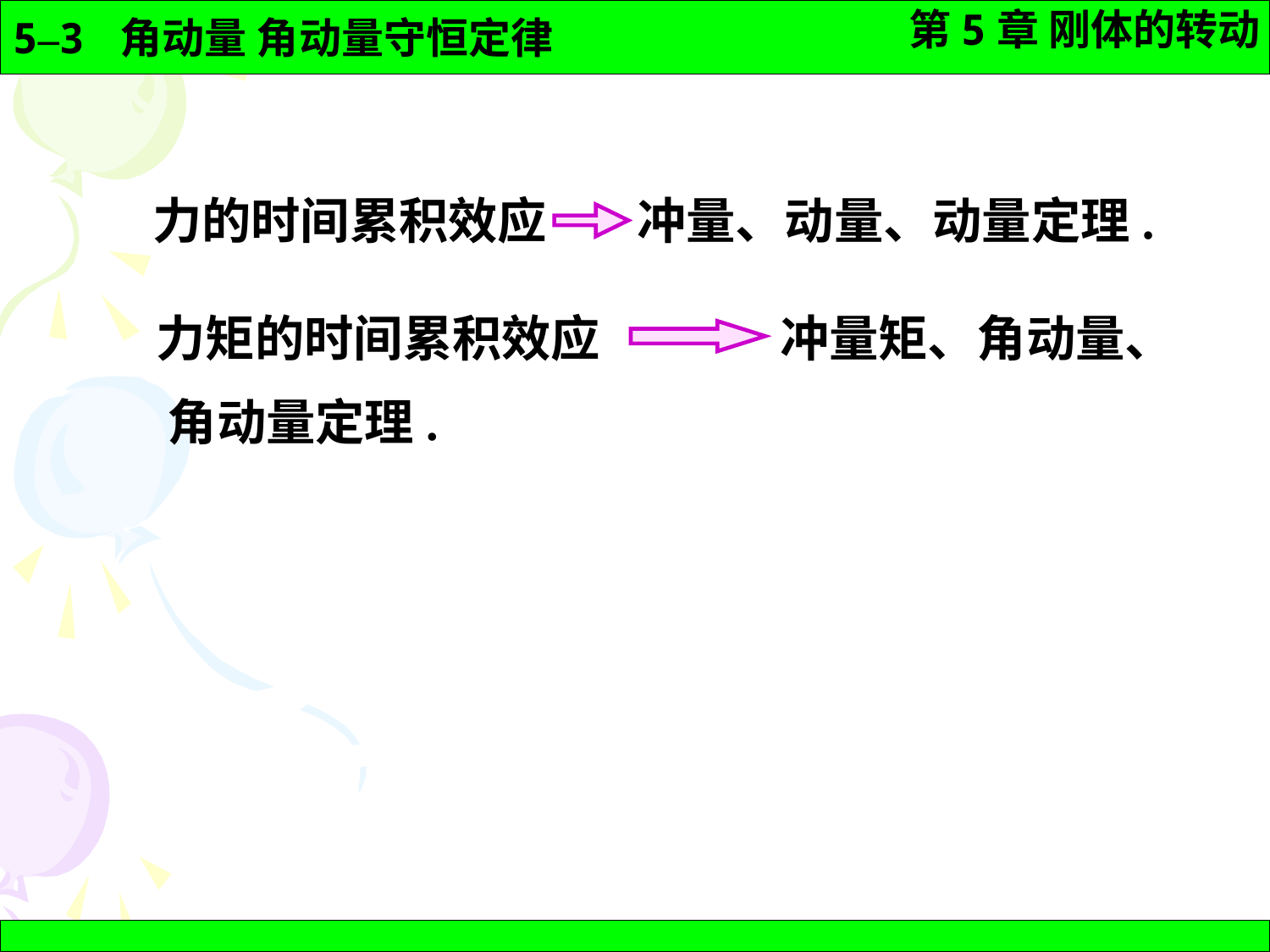

力的时间累积效应        冲量、动量、动量定理.

        力矩的时间累积效应                冲量矩、角动量、
         角动量定理.